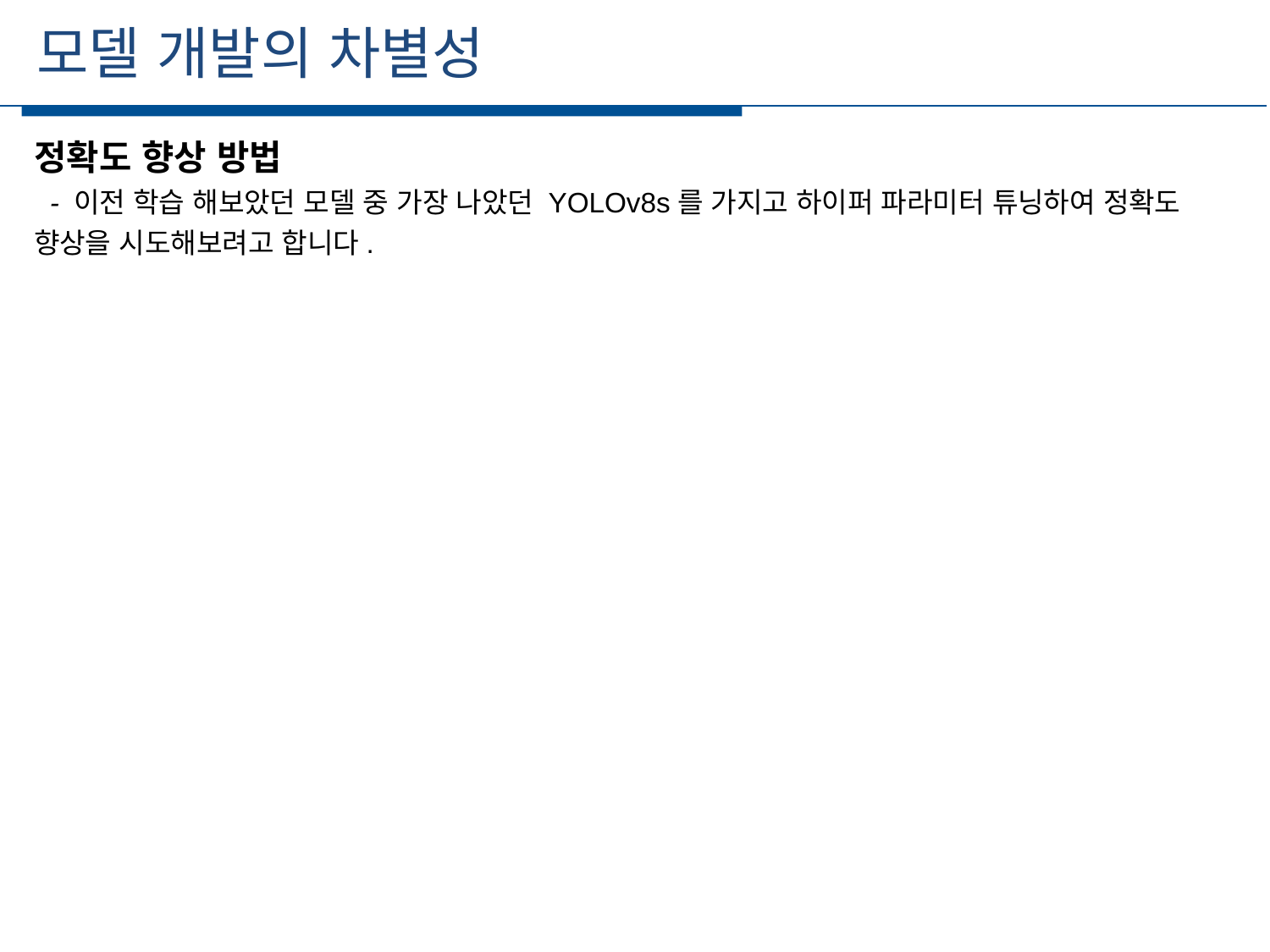

모델 개발의 차별성
세부일정

정확도 향상 방법
  - 이전 학습 해보았던 모델 중 가장 나았던 YOLOv8s를 가지고 하이퍼 파라미터 튜닝하여 정확도 향상을 시도해보려고 합니다.